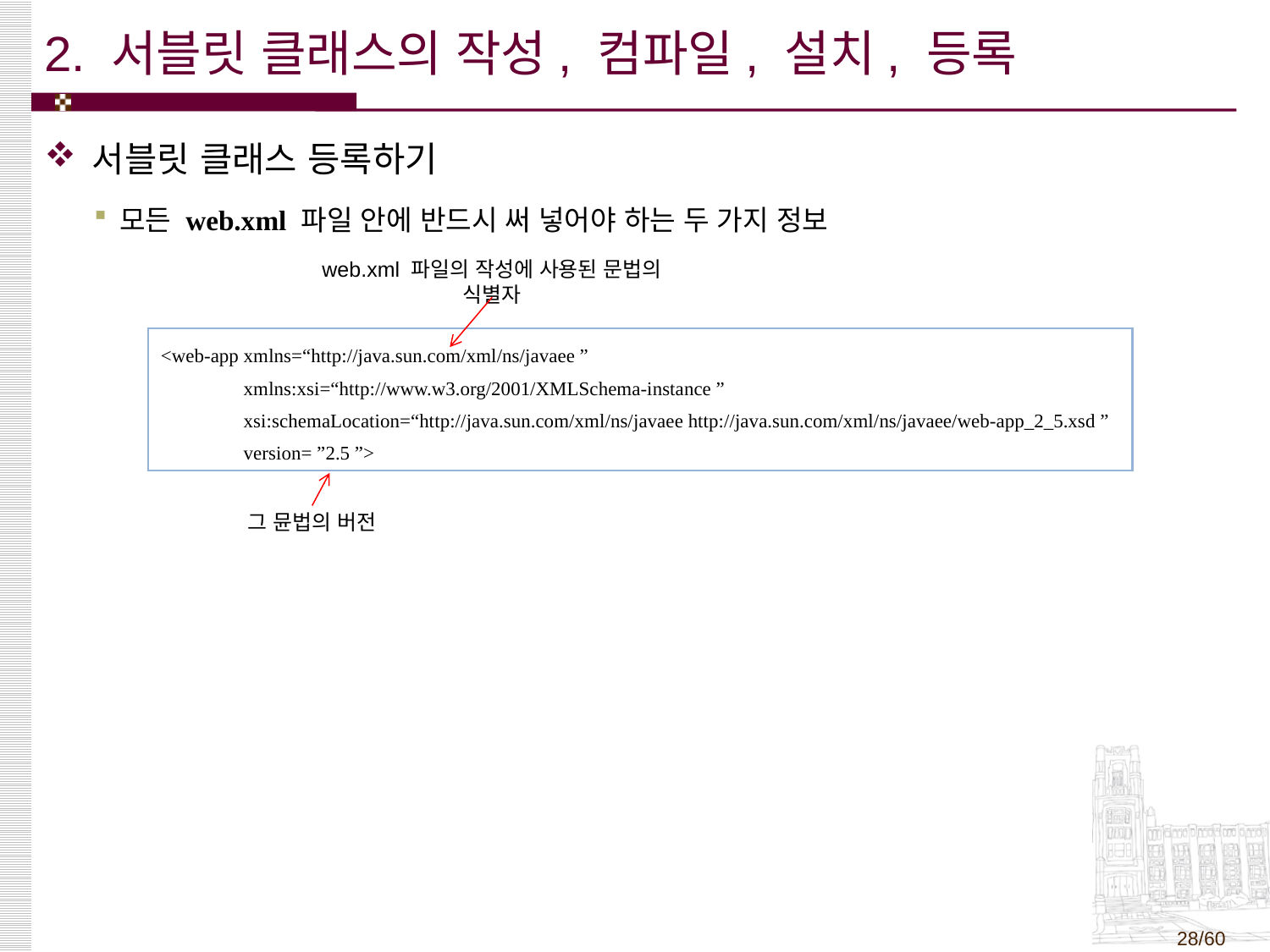

# 2. 서블릿 클래스의 작성, 컴파일, 설치, 등록
서블릿 클래스 등록하기
모든 web.xml 파일 안에 반드시 써 넣어야 하는 두 가지 정보

web.xml 파일의 작성에 사용된 문법의 식별자
| <web-app xmlns=“http://java.sun.com/xml/ns/javaee ” xmlns:xsi=“http://www.w3.org/2001/XMLSchema-instance ” xsi:schemaLocation=“http://java.sun.com/xml/ns/javaee http://java.sun.com/xml/ns/javaee/web-app\_2\_5.xsd ” version= ”2.5 ”> |
| --- |
그 뮨법의 버전